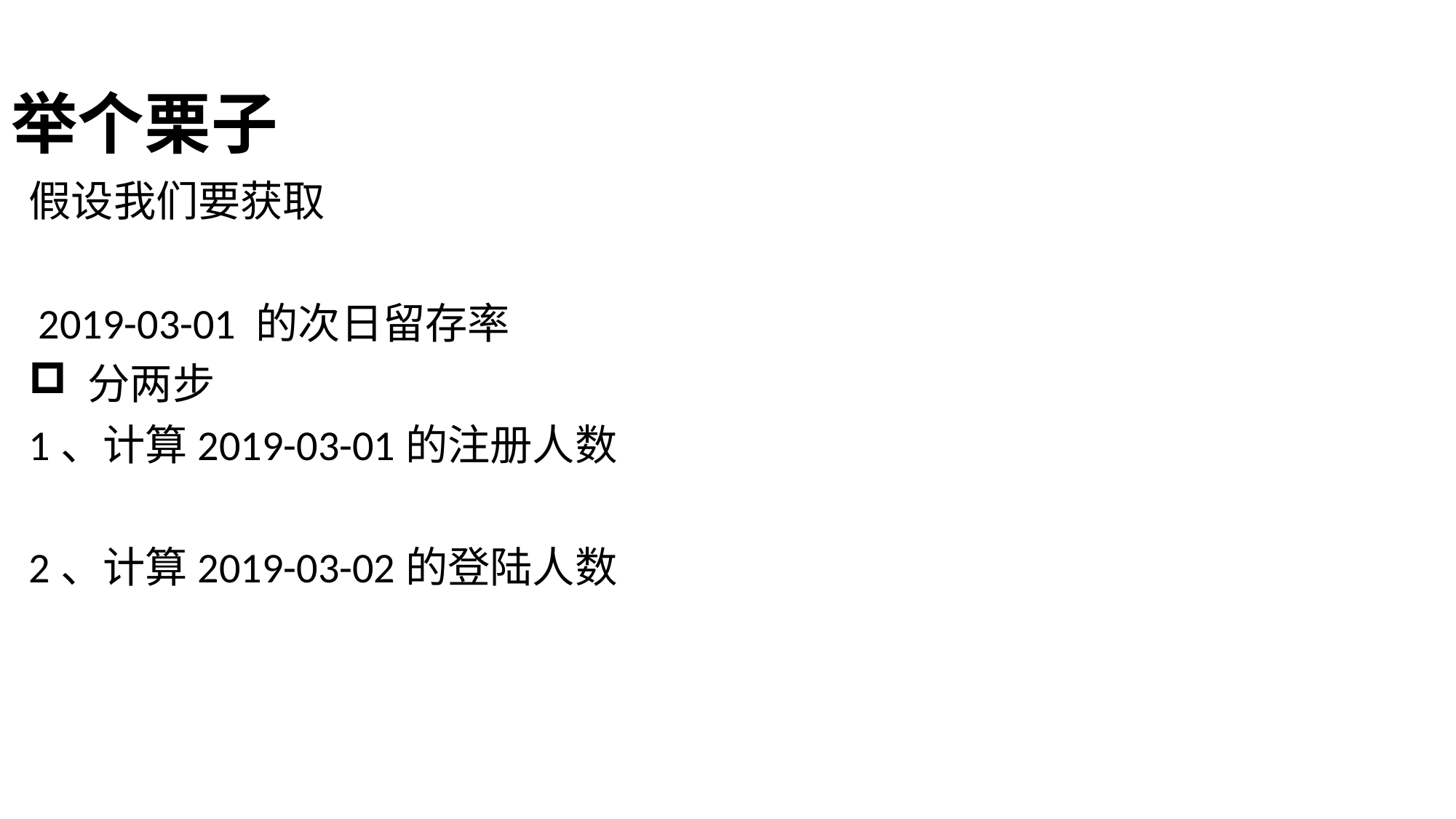

# 举个栗子
假设我们要获取

 2019-03-01 的次日留存率
 分两步
1、计算2019-03-01的注册人数

2、计算2019-03-02的登陆人数